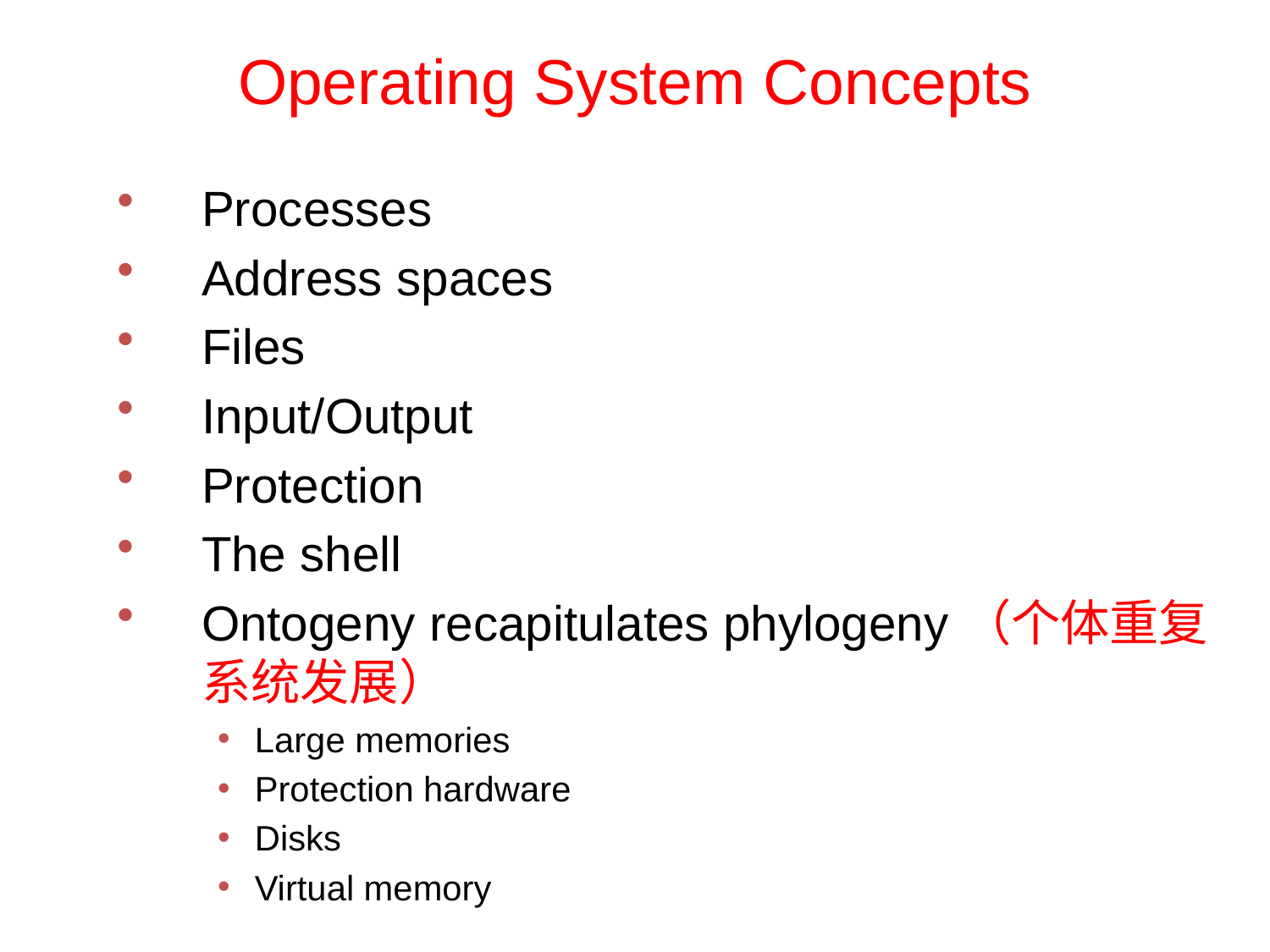

Operating System Concepts
Processes
Address spaces
Files
Input/Output
Protection
The shell
Ontogeny recapitulates phylogeny（个体重复系统发展）
Large memories
Protection hardware
Disks
Virtual memory